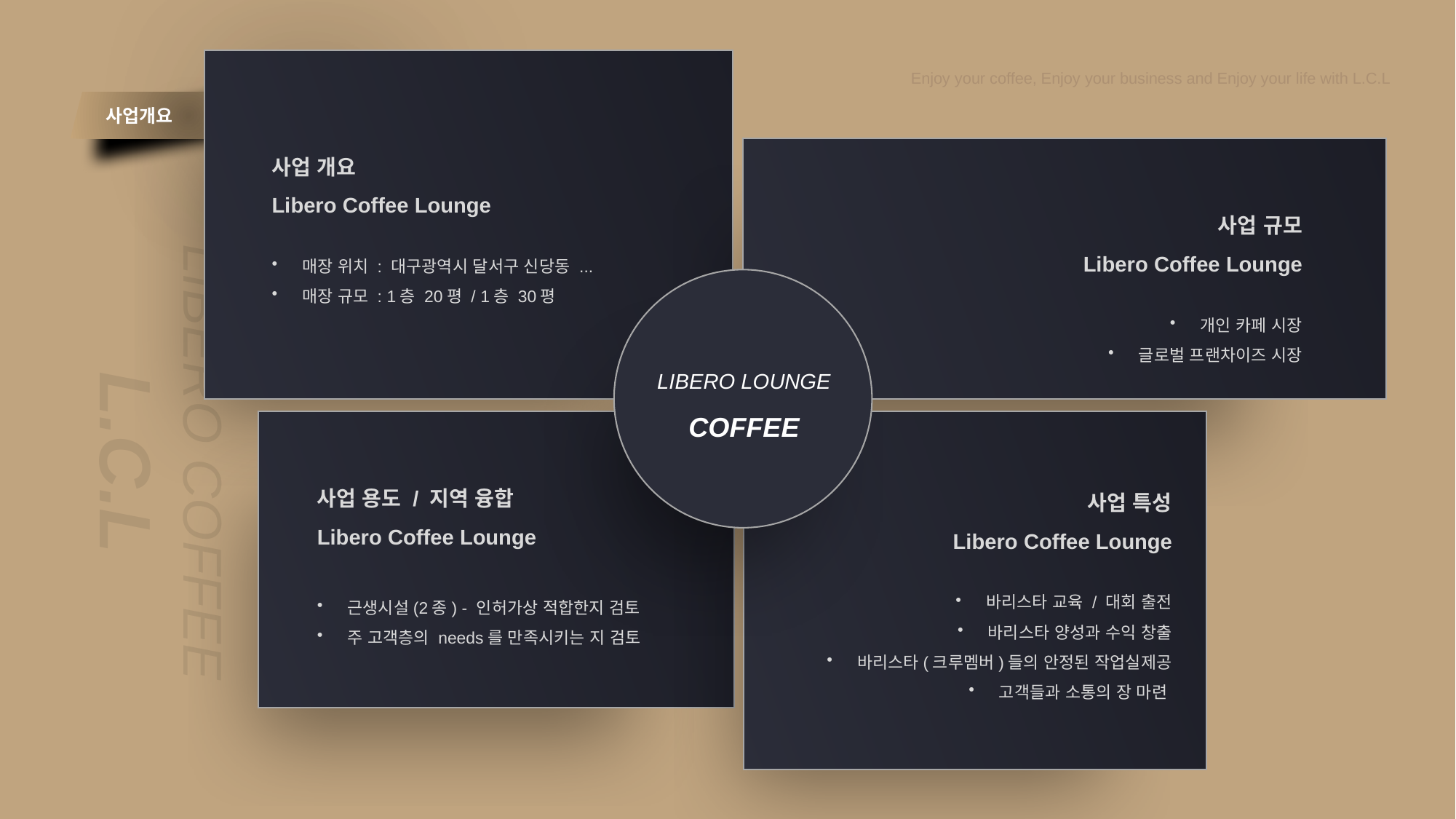

Enjoy your coffee, Enjoy your business and Enjoy your life with L.C.L

사업개요
사업 개요
Libero Coffee Lounge

매장 위치 : 대구광역시 달서구 신당동 ...
매장 규모 : 1층 20평 / 1층 30평

사업 규모
Libero Coffee Lounge

개인 카페 시장
글로벌 프랜차이즈 시장

LIBERO LOUNGE
COFFEE
LIBERO COFFEE
L.C.L

사업 용도 / 지역 융합
Libero Coffee Lounge

근생시설(2종) - 인허가상 적합한지 검토
주 고객층의 needs를 만족시키는 지 검토
사업 특성
Libero Coffee Lounge

바리스타 교육 / 대회 출전
바리스타 양성과 수익 창출
바리스타(크루멤버)들의 안정된 작업실제공
고객들과 소통의 장 마련